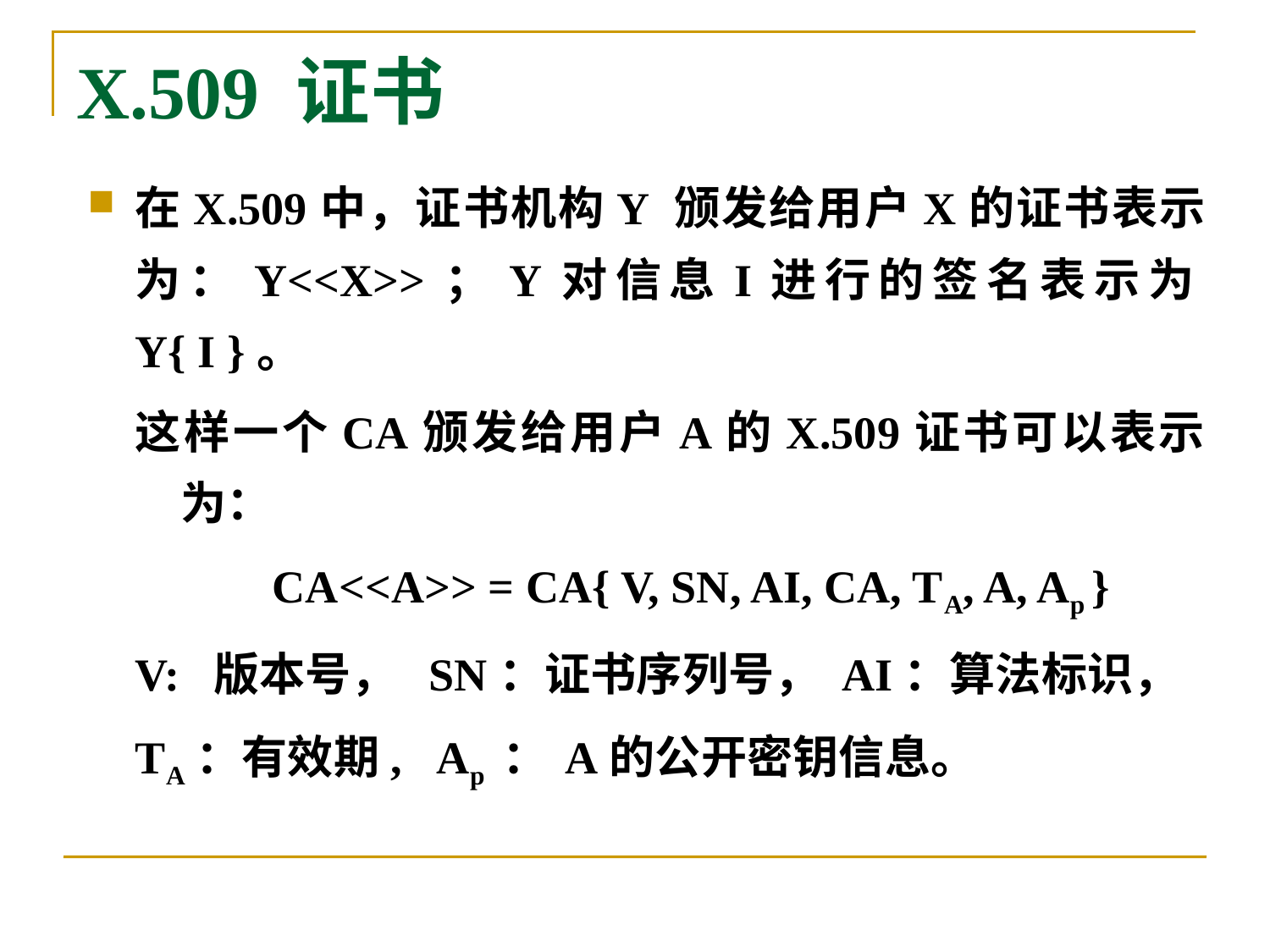

# X.509 证书
在X.509中，证书机构Y 颁发给用户X的证书表示为：Y<<X>>；Y对信息I进行的签名表示为Y{ I }。
这样一个CA颁发给用户A的X.509证书可以表示为：
            CA<<A>> = CA{ V, SN, AI, CA, TA, A, Ap }
V:  版本号，  SN：证书序列号， AI：算法标识，
TA：有效期,   Ap ： A的公开密钥信息。

43